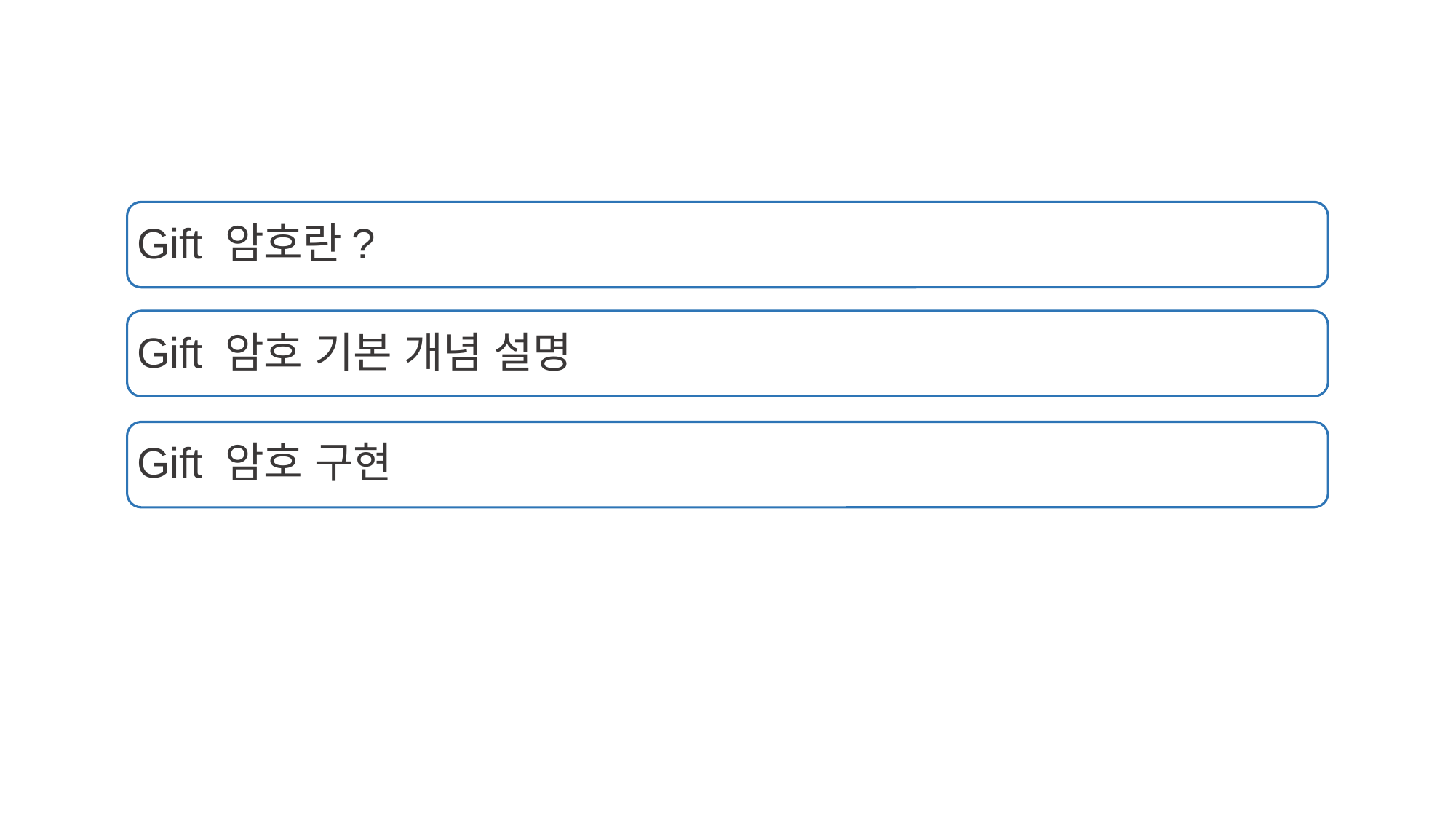

Gift 암호란?
Gift 암호 기본 개념 설명
Gift 암호 구현